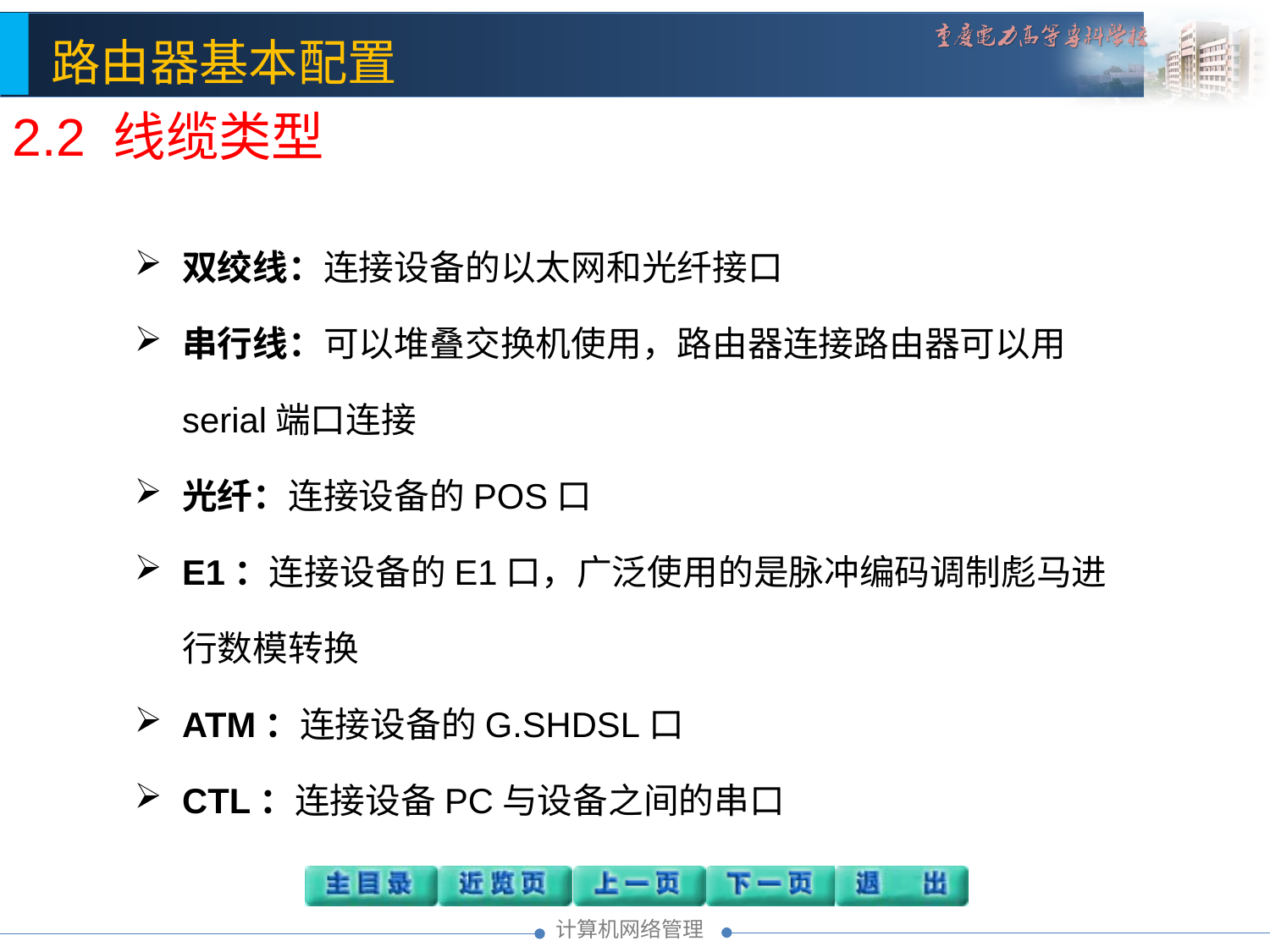

2.2 线缆类型
双绞线：连接设备的以太网和光纤接口
串行线：可以堆叠交换机使用，路由器连接路由器可以用serial端口连接
光纤：连接设备的POS口
E1：连接设备的E1口，广泛使用的是脉冲编码调制彪马进行数模转换
ATM：连接设备的G.SHDSL口
CTL：连接设备PC与设备之间的串口